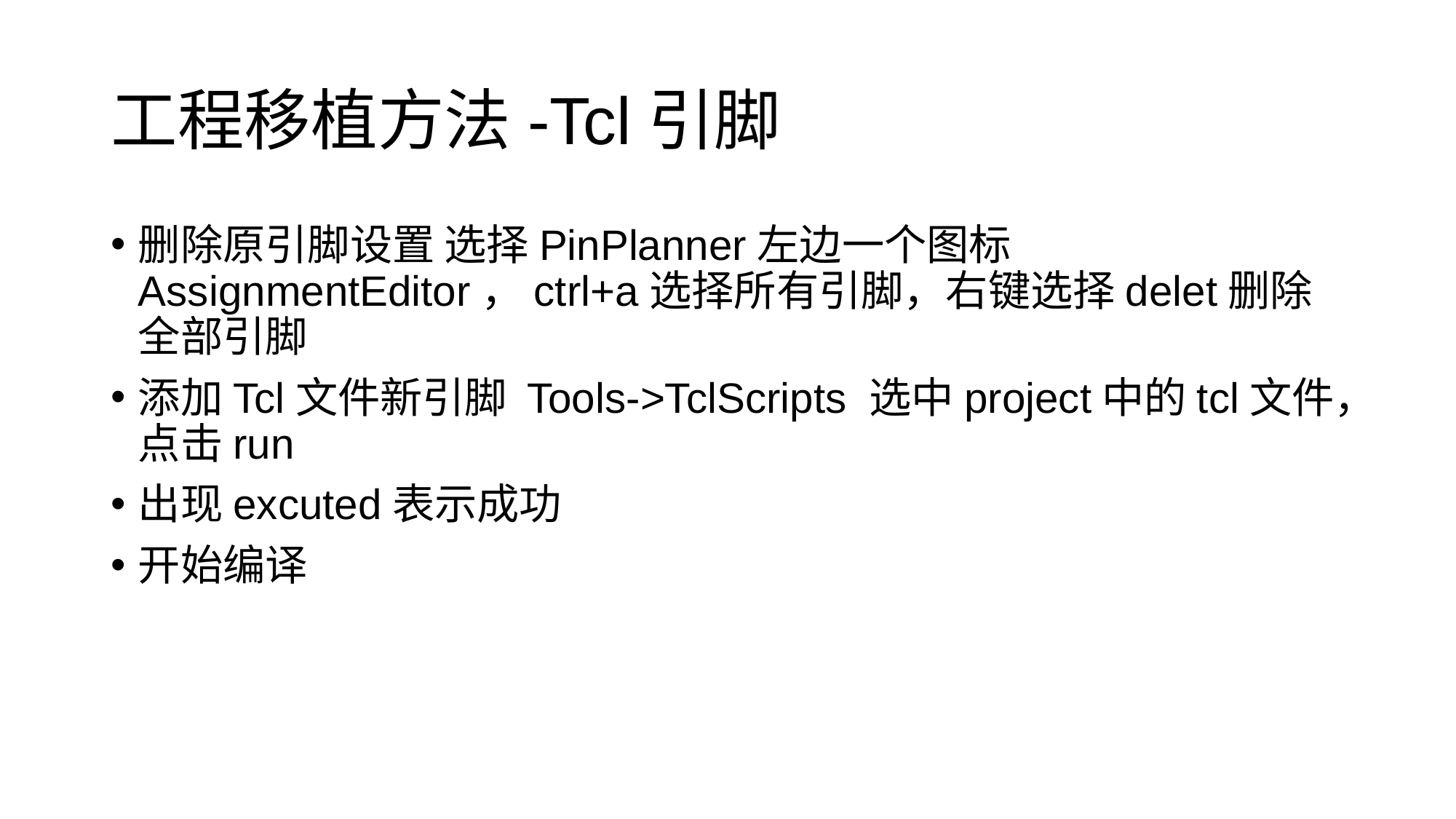

# 工程移植方法-Tcl引脚
删除原引脚设置 选择PinPlanner左边一个图标AssignmentEditor，ctrl+a选择所有引脚，右键选择delet删除全部引脚
添加Tcl文件新引脚 Tools->TclScripts 选中project中的tcl文件，点击run
出现excuted表示成功
开始编译